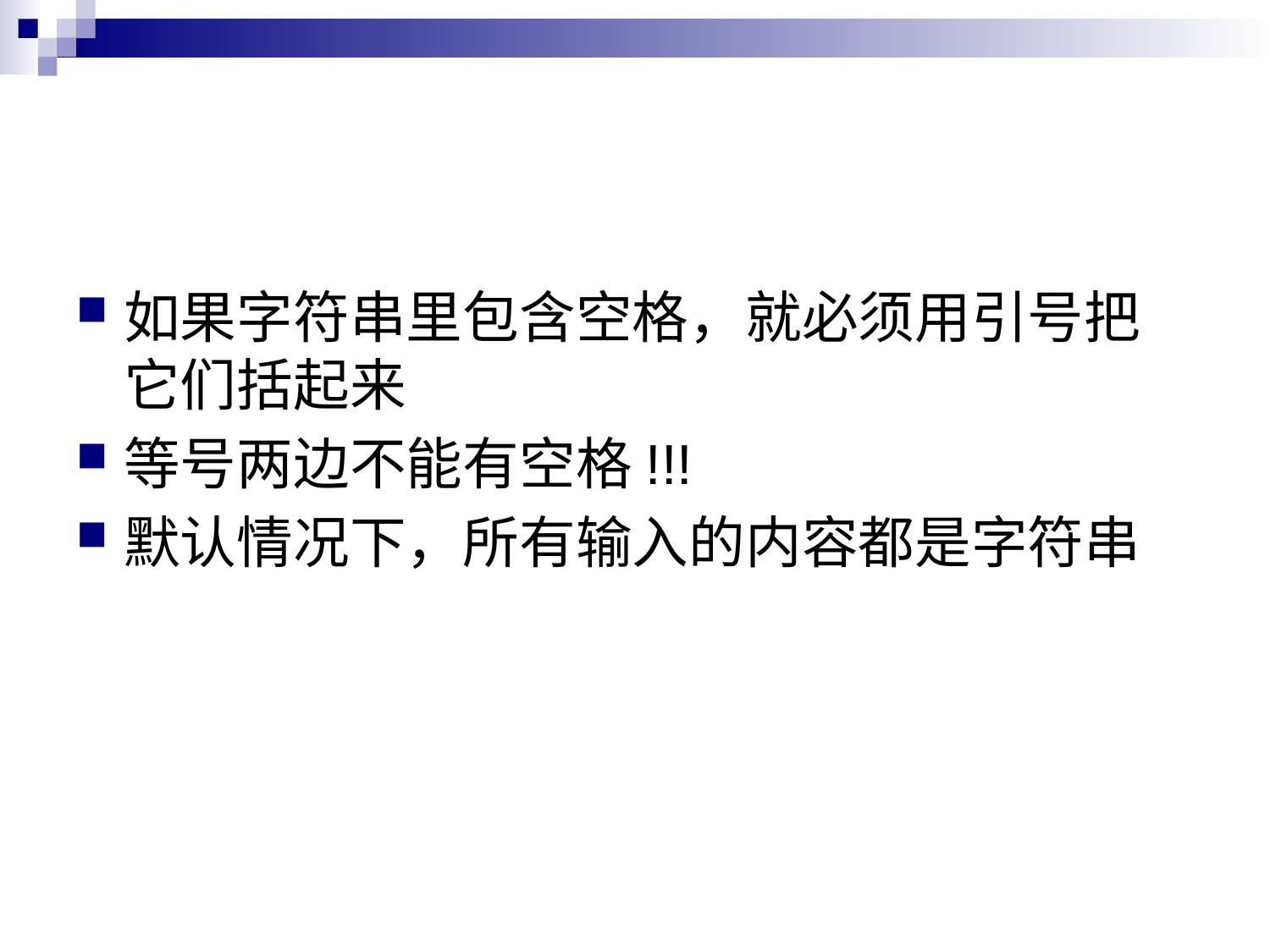

#
如果字符串里包含空格，就必须用引号把它们括起来
等号两边不能有空格!!!
默认情况下，所有输入的内容都是字符串